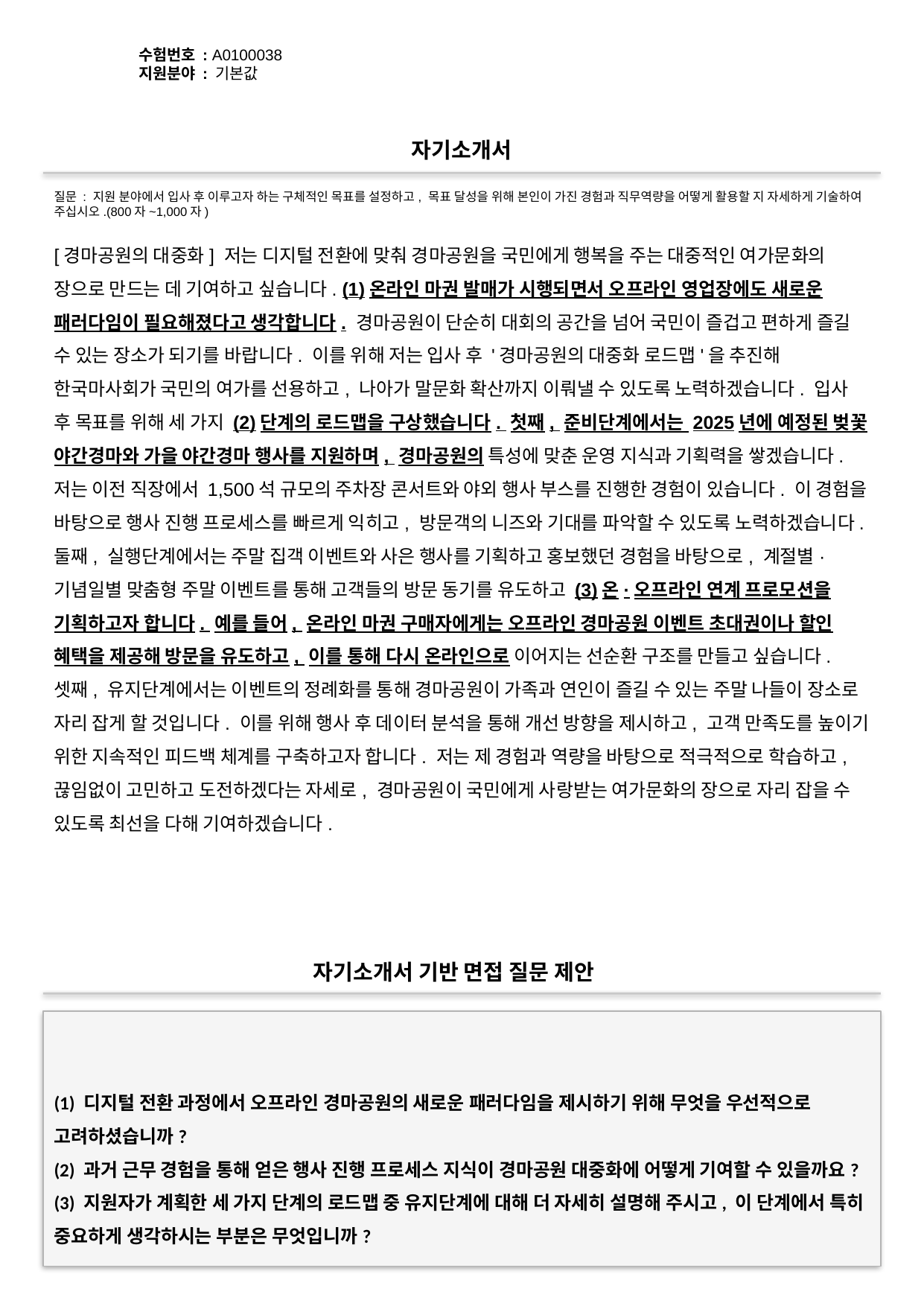

수험번호 : A0100038
지원분야 : 기본값
#

자기소개서

질문 : 지원 분야에서 입사 후 이루고자 하는 구체적인 목표를 설정하고, 목표 달성을 위해 본인이 가진 경험과 직무역량을 어떻게 활용할 지 자세하게 기술하여 주십시오.(800자~1,000자)

[경마공원의 대중화] 저는 디지털 전환에 맞춰 경마공원을 국민에게 행복을 주는 대중적인 여가문화의 장으로 만드는 데 기여하고 싶습니다. (1)온라인 마권 발매가 시행되면서 오프라인 영업장에도 새로운 패러다임이 필요해졌다고 생각합니다. 경마공원이 단순히 대회의 공간을 넘어 국민이 즐겁고 편하게 즐길 수 있는 장소가 되기를 바랍니다. 이를 위해 저는 입사 후 '경마공원의 대중화 로드맵'을 추진해 한국마사회가 국민의 여가를 선용하고, 나아가 말문화 확산까지 이뤄낼 수 있도록 노력하겠습니다. 입사 후 목표를 위해 세 가지 (2)단계의 로드맵을 구상했습니다. 첫째, 준비단계에서는 2025년에 예정된 벚꽃 야간경마와 가을 야간경마 행사를 지원하며, 경마공원의 특성에 맞춘 운영 지식과 기획력을 쌓겠습니다. 저는 이전 직장에서 1,500석 규모의 주차장 콘서트와 야외 행사 부스를 진행한 경험이 있습니다. 이 경험을 바탕으로 행사 진행 프로세스를 빠르게 익히고, 방문객의 니즈와 기대를 파악할 수 있도록 노력하겠습니다. 둘째, 실행단계에서는 주말 집객 이벤트와 사은 행사를 기획하고 홍보했던 경험을 바탕으로, 계절별·기념일별 맞춤형 주말 이벤트를 통해 고객들의 방문 동기를 유도하고 (3)온·오프라인 연계 프로모션을 기획하고자 합니다. 예를 들어, 온라인 마권 구매자에게는 오프라인 경마공원 이벤트 초대권이나 할인 혜택을 제공해 방문을 유도하고, 이를 통해 다시 온라인으로 이어지는 선순환 구조를 만들고 싶습니다. 셋째, 유지단계에서는 이벤트의 정례화를 통해 경마공원이 가족과 연인이 즐길 수 있는 주말 나들이 장소로 자리 잡게 할 것입니다. 이를 위해 행사 후 데이터 분석을 통해 개선 방향을 제시하고, 고객 만족도를 높이기 위한 지속적인 피드백 체계를 구축하고자 합니다. 저는 제 경험과 역량을 바탕으로 적극적으로 학습하고, 끊임없이 고민하고 도전하겠다는 자세로, 경마공원이 국민에게 사랑받는 여가문화의 장으로 자리 잡을 수 있도록 최선을 다해 기여하겠습니다.

자기소개서 기반 면접 질문 제안

(1) 디지털 전환 과정에서 오프라인 경마공원의 새로운 패러다임을 제시하기 위해 무엇을 우선적으로 고려하셨습니까?
(2) 과거 근무 경험을 통해 얻은 행사 진행 프로세스 지식이 경마공원 대중화에 어떻게 기여할 수 있을까요?
(3) 지원자가 계획한 세 가지 단계의 로드맵 중 유지단계에 대해 더 자세히 설명해 주시고, 이 단계에서 특히 중요하게 생각하시는 부분은 무엇입니까?